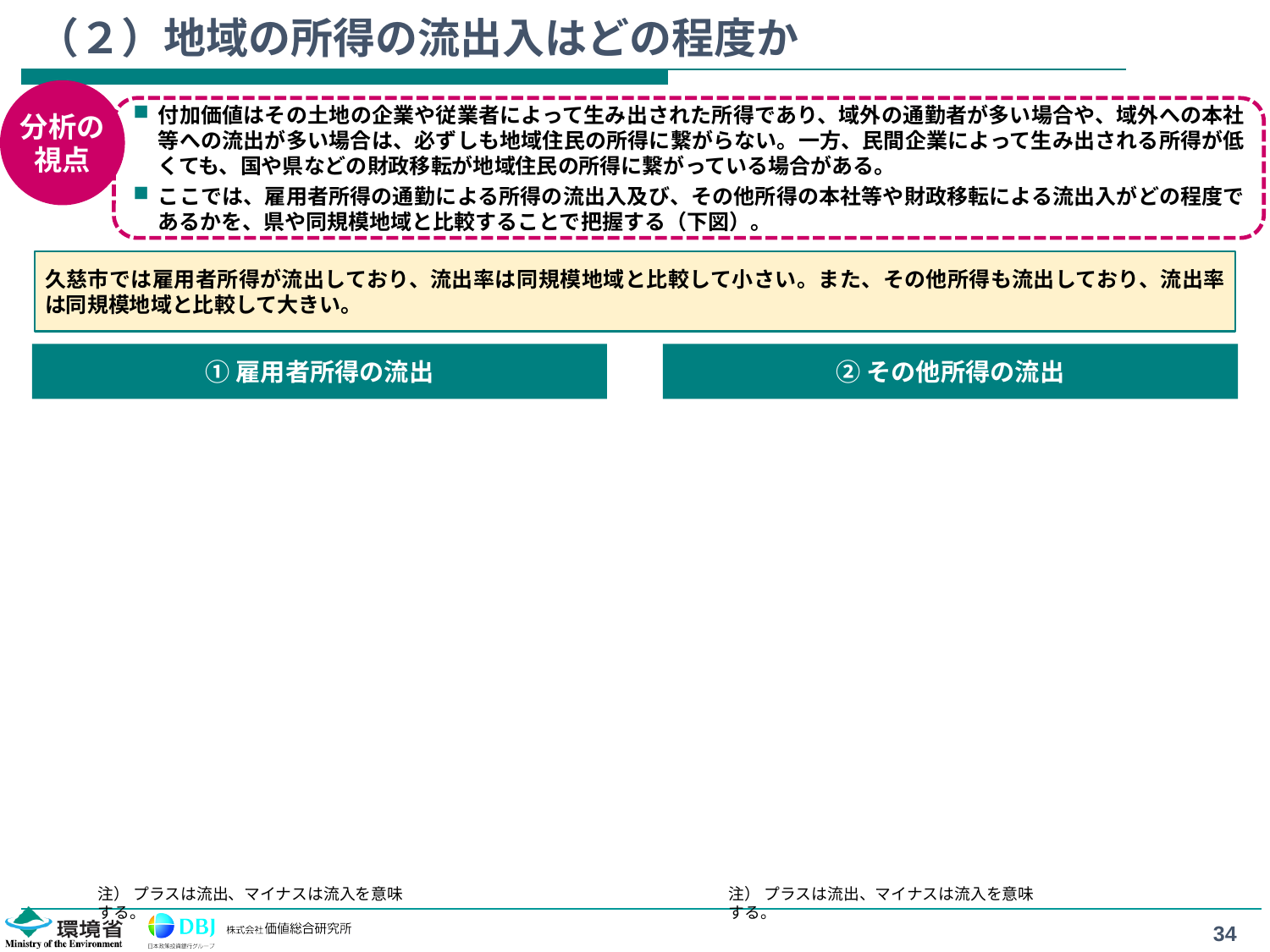

# （２）地域の所得の流出入はどの程度か
分析の
視点
付加価値はその土地の企業や従業者によって生み出された所得であり、域外の通勤者が多い場合や、域外への本社等への流出が多い場合は、必ずしも地域住民の所得に繋がらない。一方、民間企業によって生み出される所得が低くても、国や県などの財政移転が地域住民の所得に繋がっている場合がある。
ここでは、雇用者所得の通勤による所得の流出入及び、その他所得の本社等や財政移転による流出入がどの程度であるかを、県や同規模地域と比較することで把握する（下図）。
久慈市では雇用者所得が流出しており、流出率は同規模地域と比較して小さい。また、その他所得も流出しており、流出率は同規模地域と比較して大きい。
①雇用者所得の流出
②その他所得の流出
注） プラスは流出、マイナスは流入を意味する。
注） プラスは流出、マイナスは流入を意味する。
34